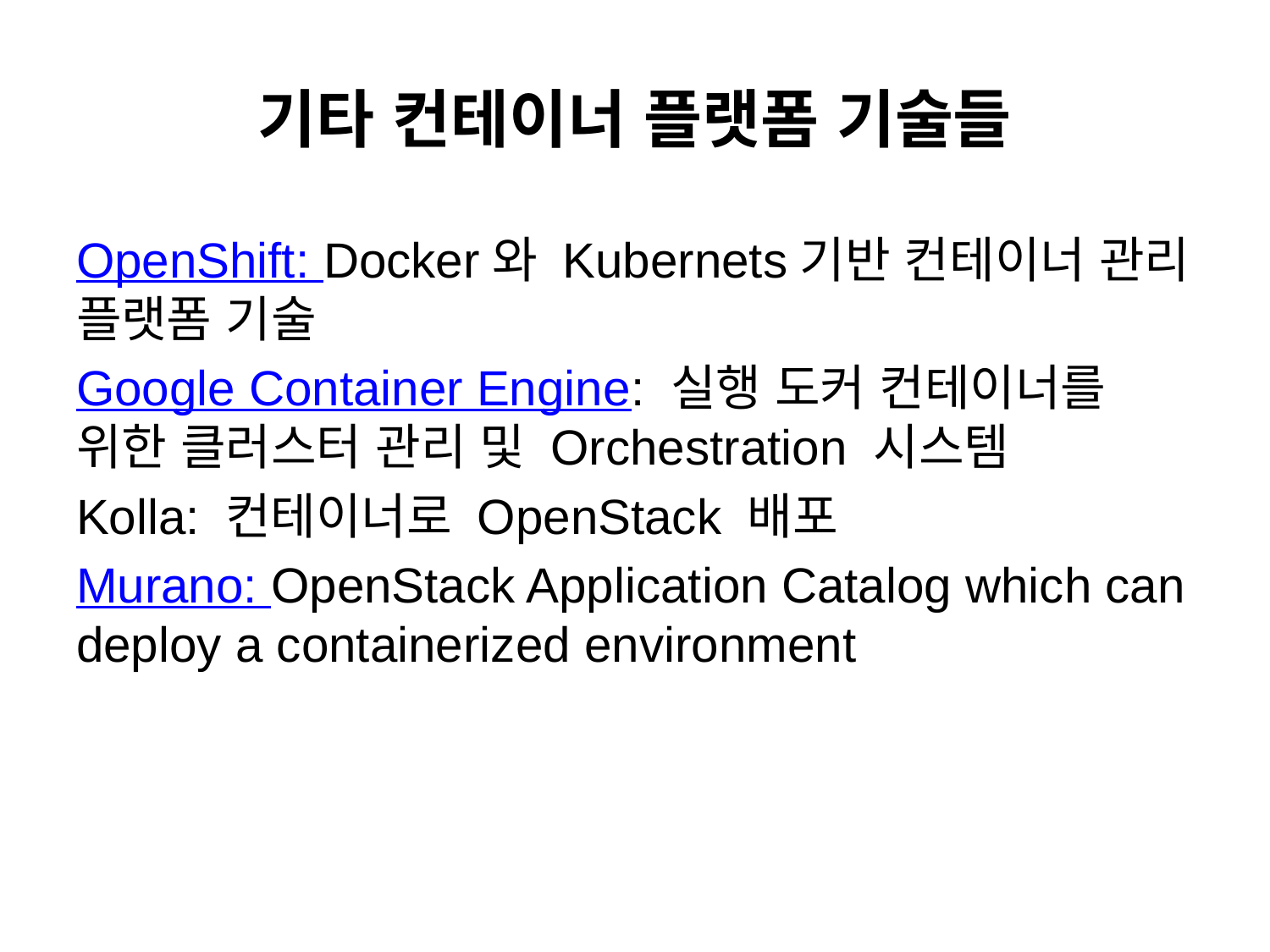

# 기타 컨테이너 플랫폼 기술들
OpenShift: Docker와 Kubernets기반 컨테이너 관리 플랫폼 기술
Google Container Engine: 실행 도커 컨테이너를 위한 클러스터 관리 및 Orchestration 시스템
Kolla: 컨테이너로 OpenStack 배포
Murano: OpenStack Application Catalog which can deploy a containerized environment